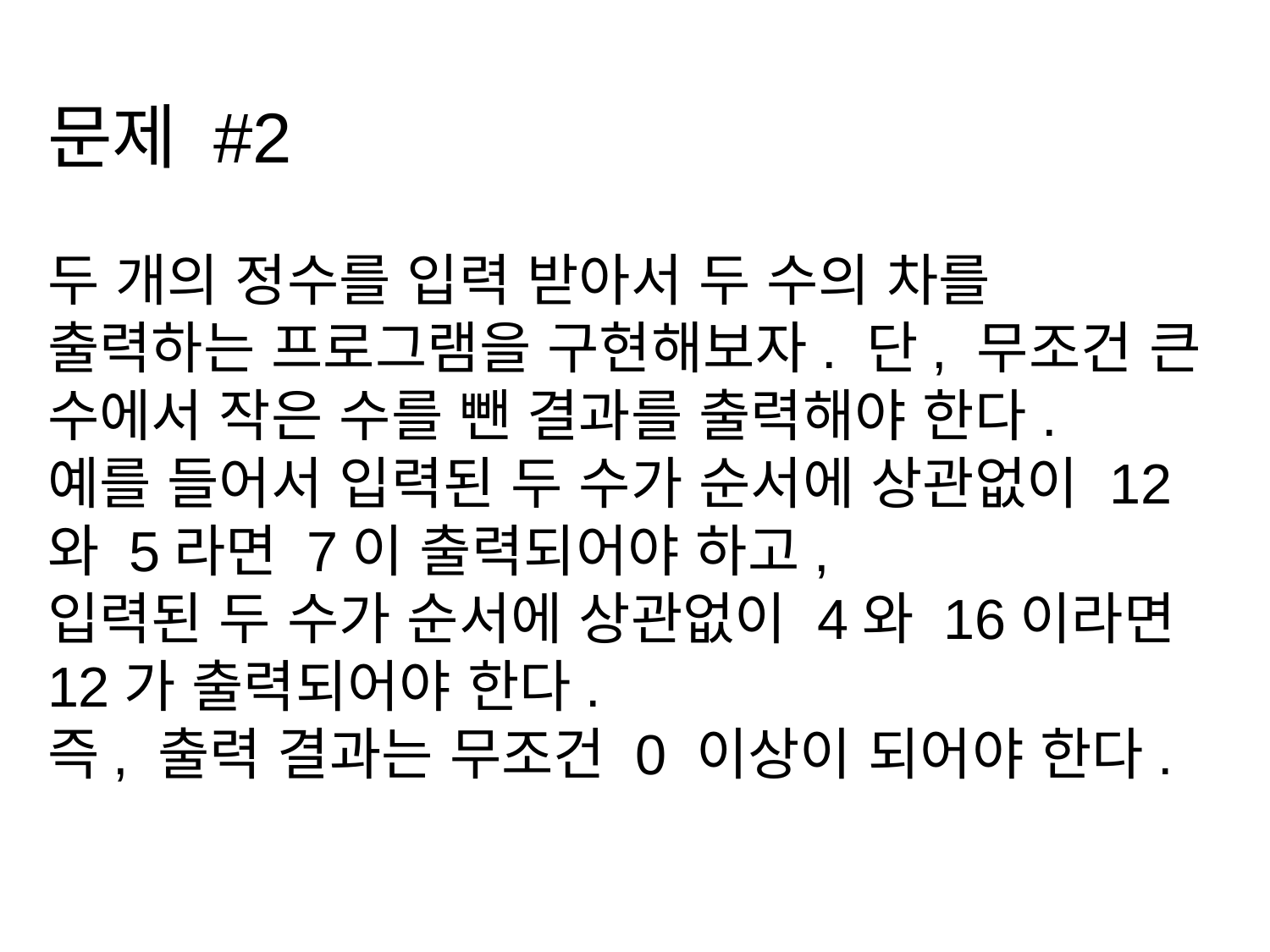

문제 #2

두 개의 정수를 입력 받아서 두 수의 차를 출력하는 프로그램을 구현해보자. 단, 무조건 큰 수에서 작은 수를 뺀 결과를 출력해야 한다.
예를 들어서 입력된 두 수가 순서에 상관없이 12와 5라면 7이 출력되어야 하고,
입력된 두 수가 순서에 상관없이 4와 16이라면 12가 출력되어야 한다.
즉, 출력 결과는 무조건 0 이상이 되어야 한다.